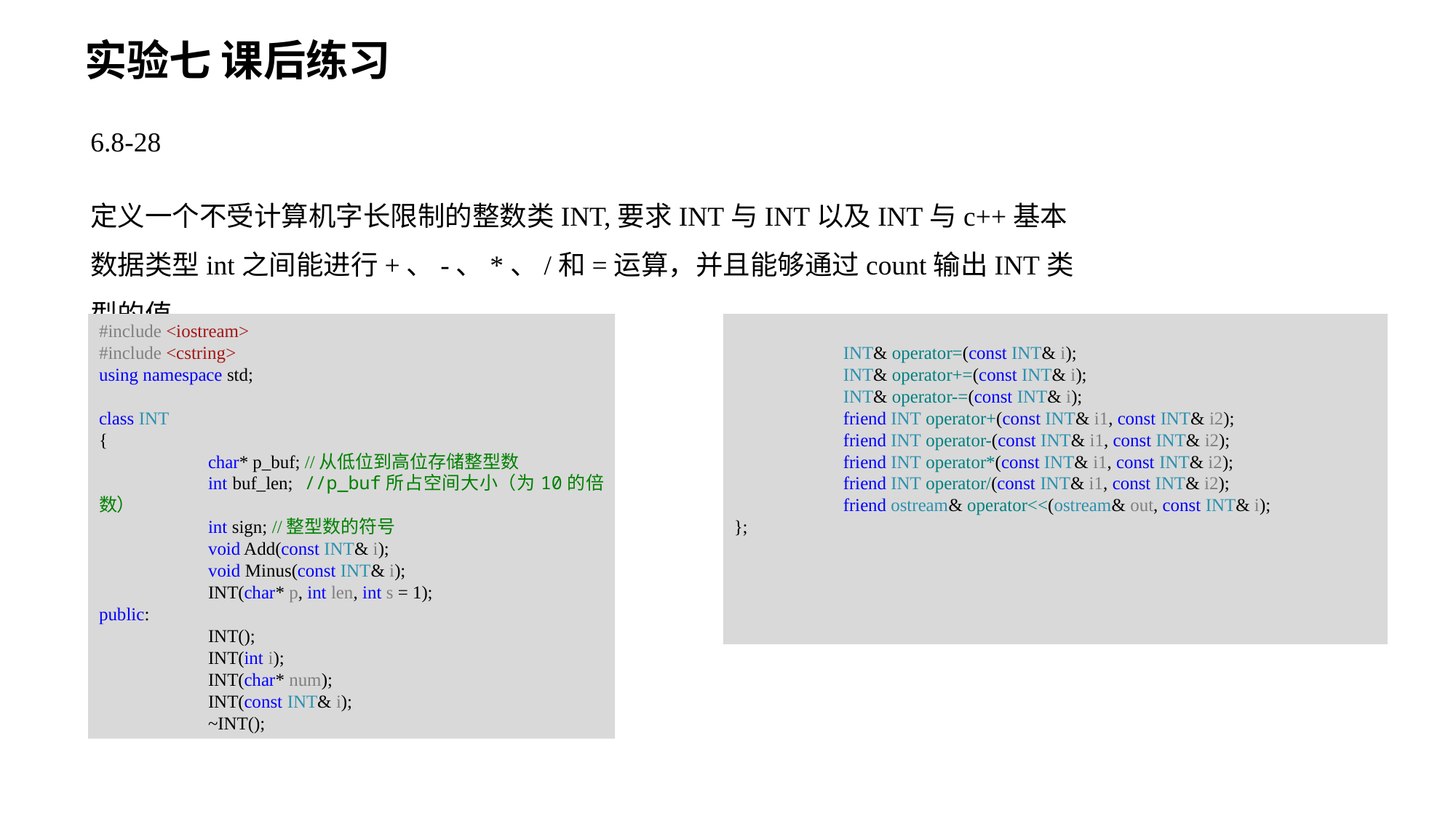

实验七 课后练习

   6.8-28
定义一个不受计算机字长限制的整数类INT,要求INT与INT以及INT与c++基本数据类型int之间能进行+、-、*、/和=运算，并且能够通过count输出INT类型的值。
#include <iostream>
#include <cstring>
using namespace std;

class INT
{
	char* p_buf; //从低位到高位存储整型数
	int buf_len; //p_buf所占空间大小（为10的倍数）
	int sign; //整型数的符号
	void Add(const INT& i);
	void Minus(const INT& i);
	INT(char* p, int len, int s = 1);
public:
	INT();
	INT(int i);
	INT(char* num);
	INT(const INT& i);
	~INT();

                        INT& operator=(const INT& i);
	INT& operator+=(const INT& i);
	INT& operator-=(const INT& i);
	friend INT operator+(const INT& i1, const INT& i2);
	friend INT operator-(const INT& i1, const INT& i2);
	friend INT operator*(const INT& i1, const INT& i2);
	friend INT operator/(const INT& i1, const INT& i2);
	friend ostream& operator<<(ostream& out, const INT& i);
};